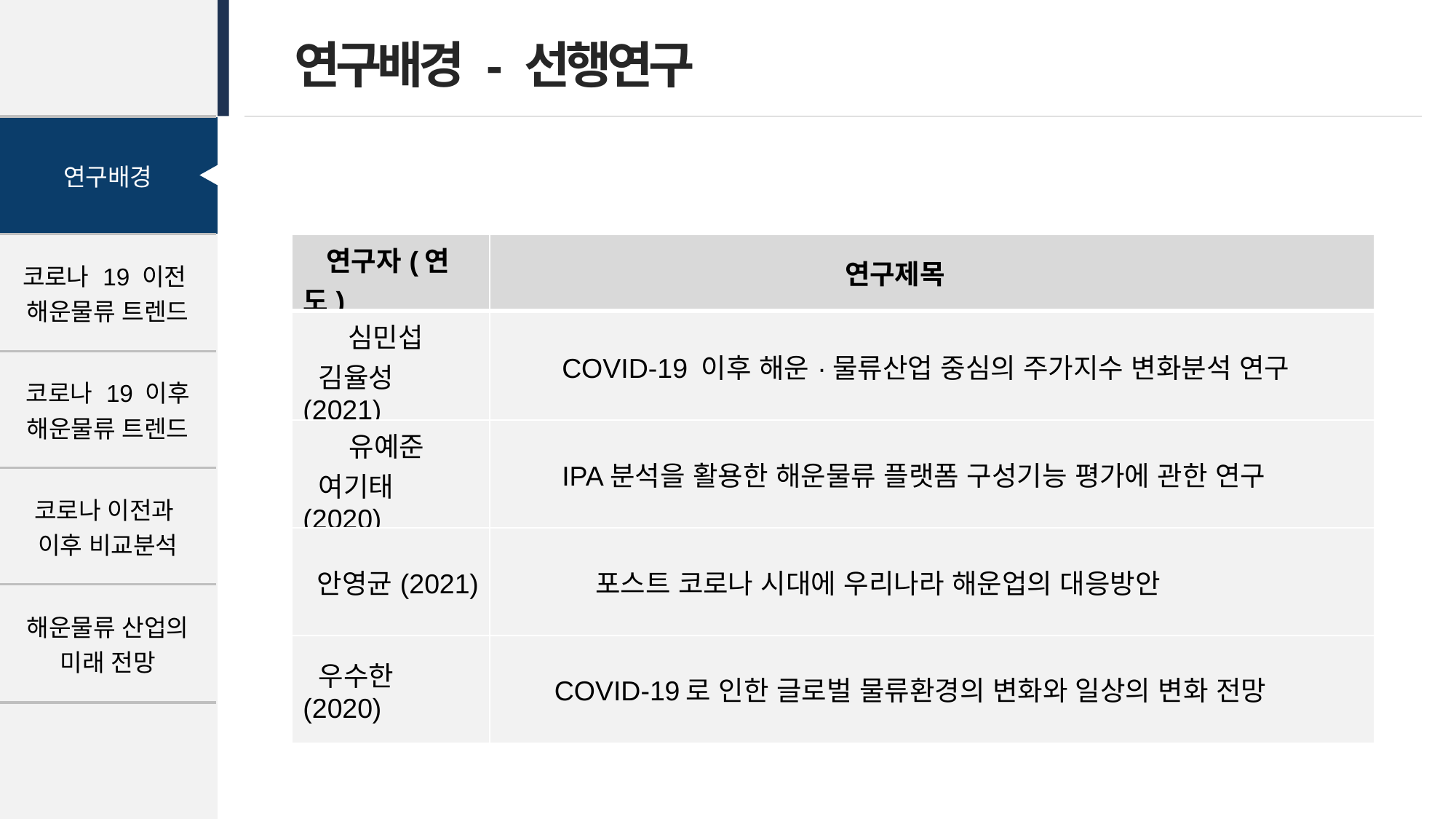

|  |
| --- |
| 연구배경 |
| 코로나 19 이전 해운물류 트렌드 |
| 코로나 19 이후 해운물류 트렌드 |
| 코로나 이전과 이후 비교분석 |
| 해운물류 산업의 미래 전망 |
|  |

연구배경 - 선행연구

| 연구자(연도) | 연구제목 |
| --- | --- |
| 심민섭 김율성(2021) | COVID-19 이후 해운·물류산업 중심의 주가지수 변화분석 연구 |
| 유예준 여기태(2020) | IPA분석을 활용한 해운물류 플랫폼 구성기능 평가에 관한 연구 |
| 안영균(2021) | 포스트 코로나 시대에 우리나라 해운업의 대응방안 |
| 우수한(2020) | COVID-19로 인한 글로벌 물류환경의 변화와 일상의 변화 전망 |